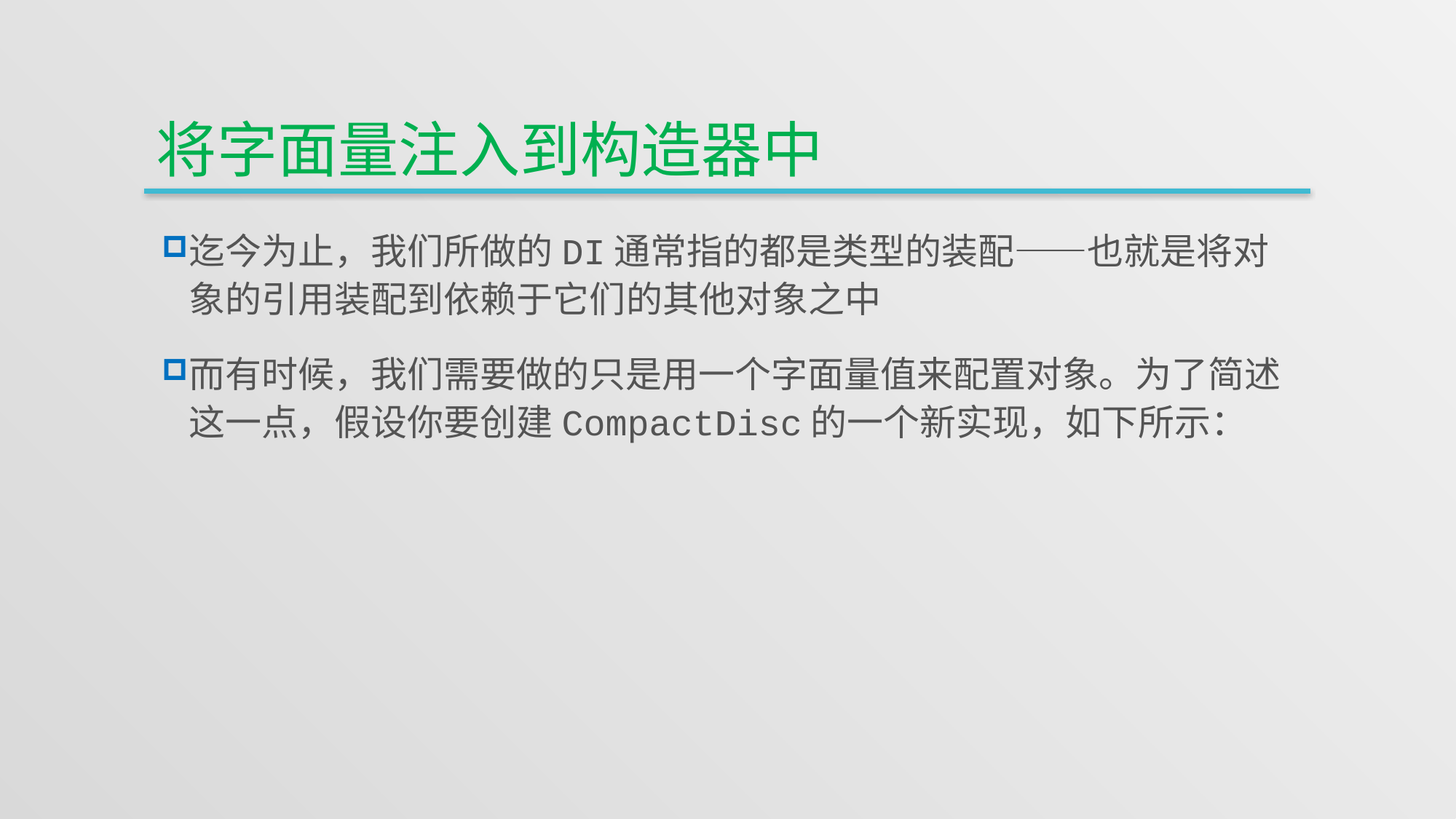

# 将字面量注入到构造器中
迄今为止，我们所做的DI通常指的都是类型的装配——也就是将对象的引用装配到依赖于它们的其他对象之中
而有时候，我们需要做的只是用一个字面量值来配置对象。为了简述这一点，假设你要创建CompactDisc的一个新实现，如下所示：